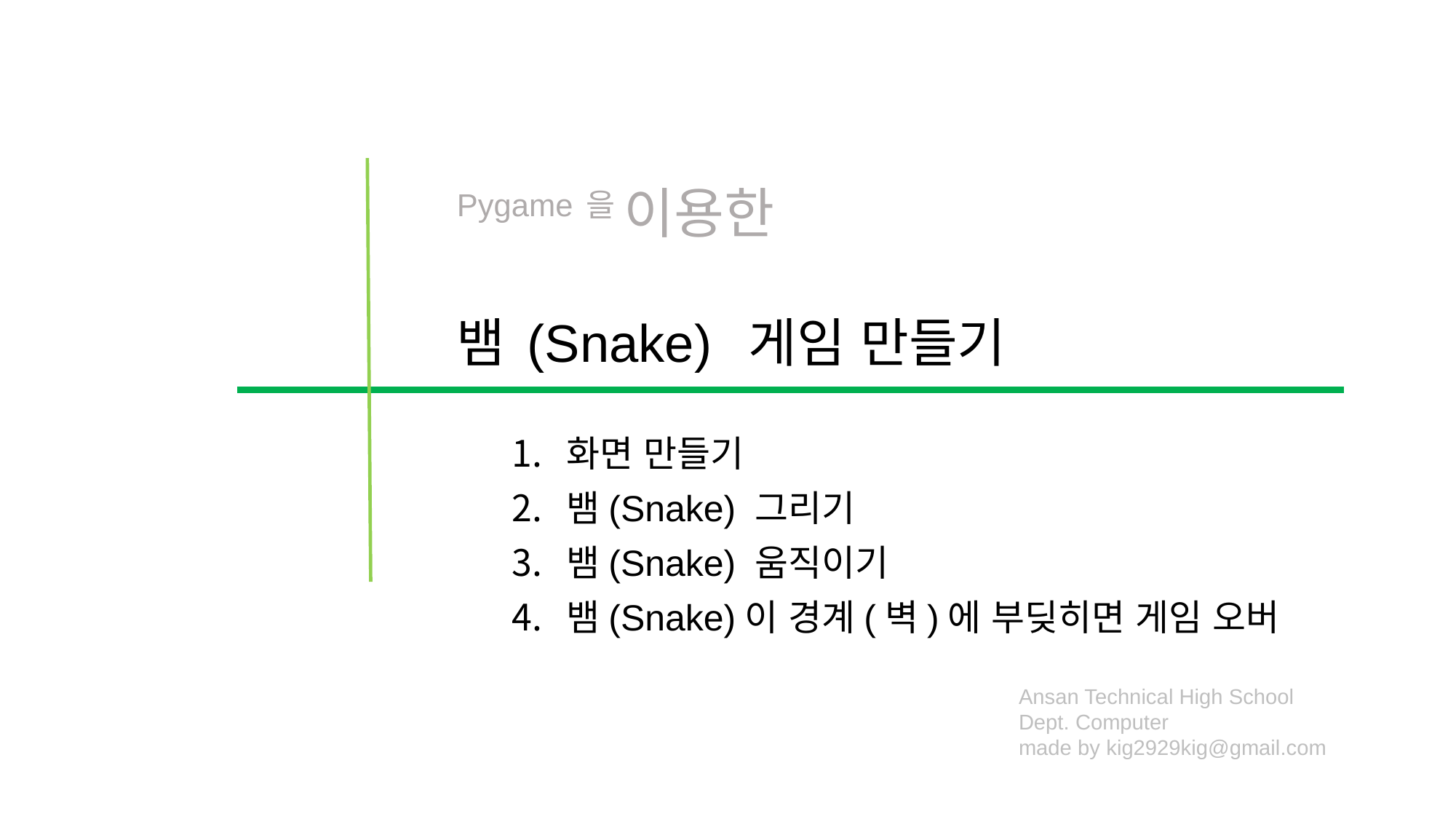

# Pygame을 이용한 뱀(Snake) 게임 만들기
화면 만들기
뱀(Snake) 그리기
뱀(Snake) 움직이기
뱀(Snake)이 경계(벽)에 부딪히면 게임 오버
Ansan Technical High School
Dept. Computer
made by kig2929kig@gmail.com